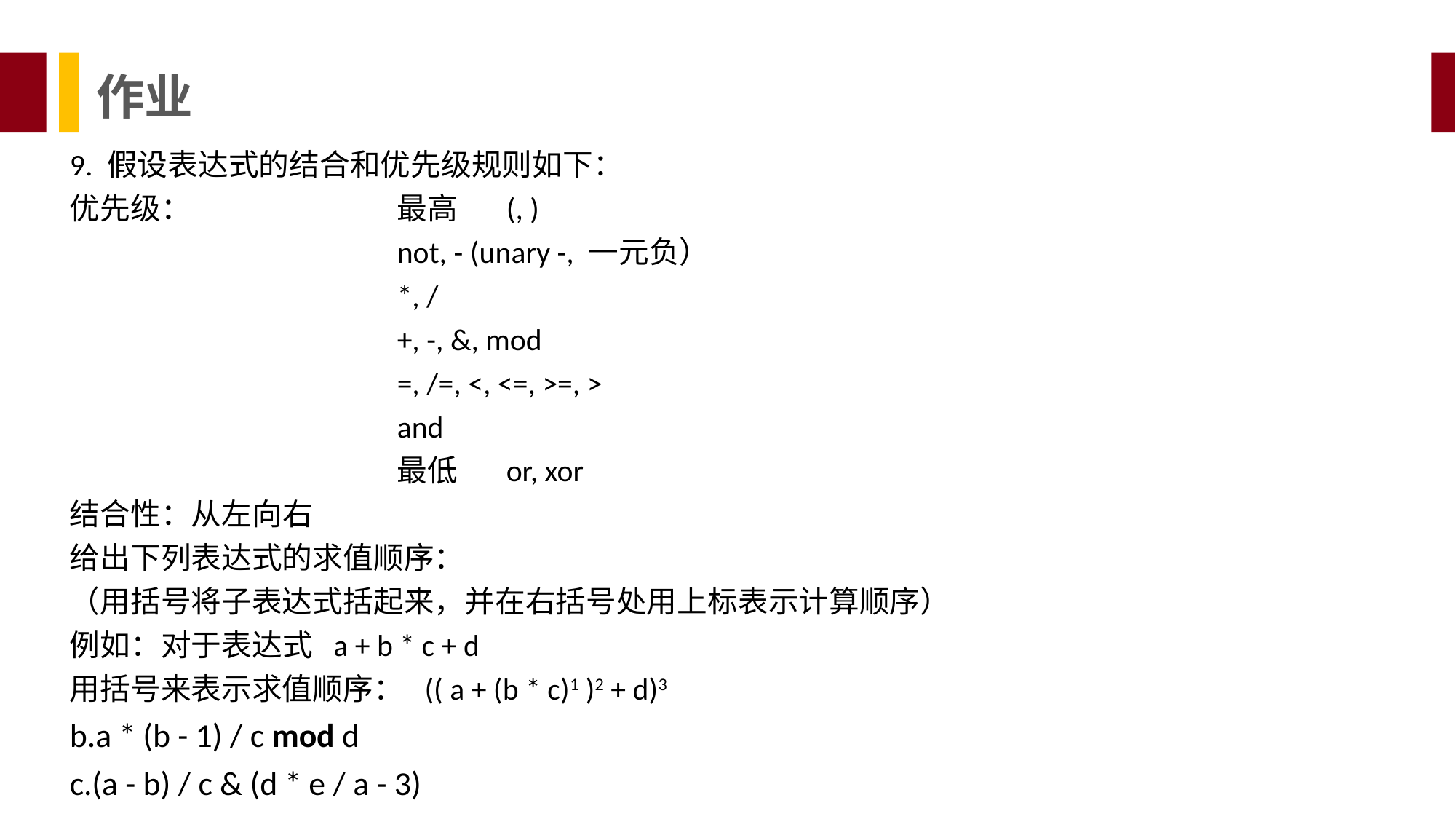

作业
9. 假设表达式的结合和优先级规则如下：
优先级：		最高	(, )
			not, - (unary -, 一元负）
			*, /
			+, -, &, mod
			=, /=, <, <=, >=, >
			and
			最低	or, xor
结合性：从左向右
给出下列表达式的求值顺序：
（用括号将子表达式括起来，并在右括号处用上标表示计算顺序）
例如：对于表达式  a + b * c + d
用括号来表示求值顺序：  (( a + (b * c)1 )2 + d)3
a * (b - 1) / c mod d
(a - b) / c & (d * e / a - 3)